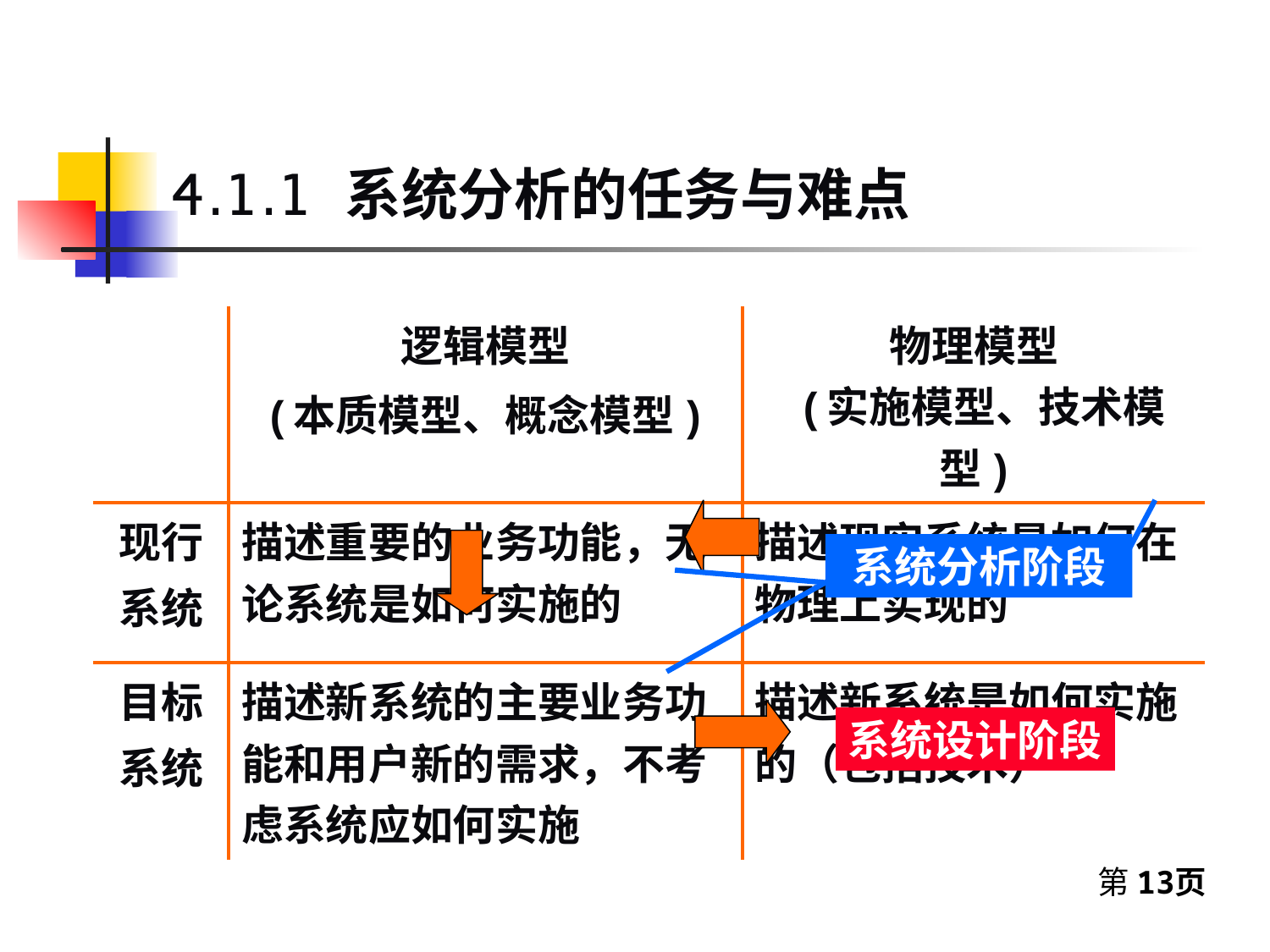

# 4.1.1 系统分析的任务与难点
|  | 逻辑模型 (本质模型、概念模型) | 物理模型 (实施模型、技术模型) |
| --- | --- | --- |
| 现行 系统 | 描述重要的业务功能，无论系统是如何实施的 | 描述现实系统是如何在物理上实现的 |
| 目标 系统 | 描述新系统的主要业务功能和用户新的需求，不考虑系统应如何实施 | 描述新系统是如何实施的（包括技术） |

系统分析阶段

系统设计阶段